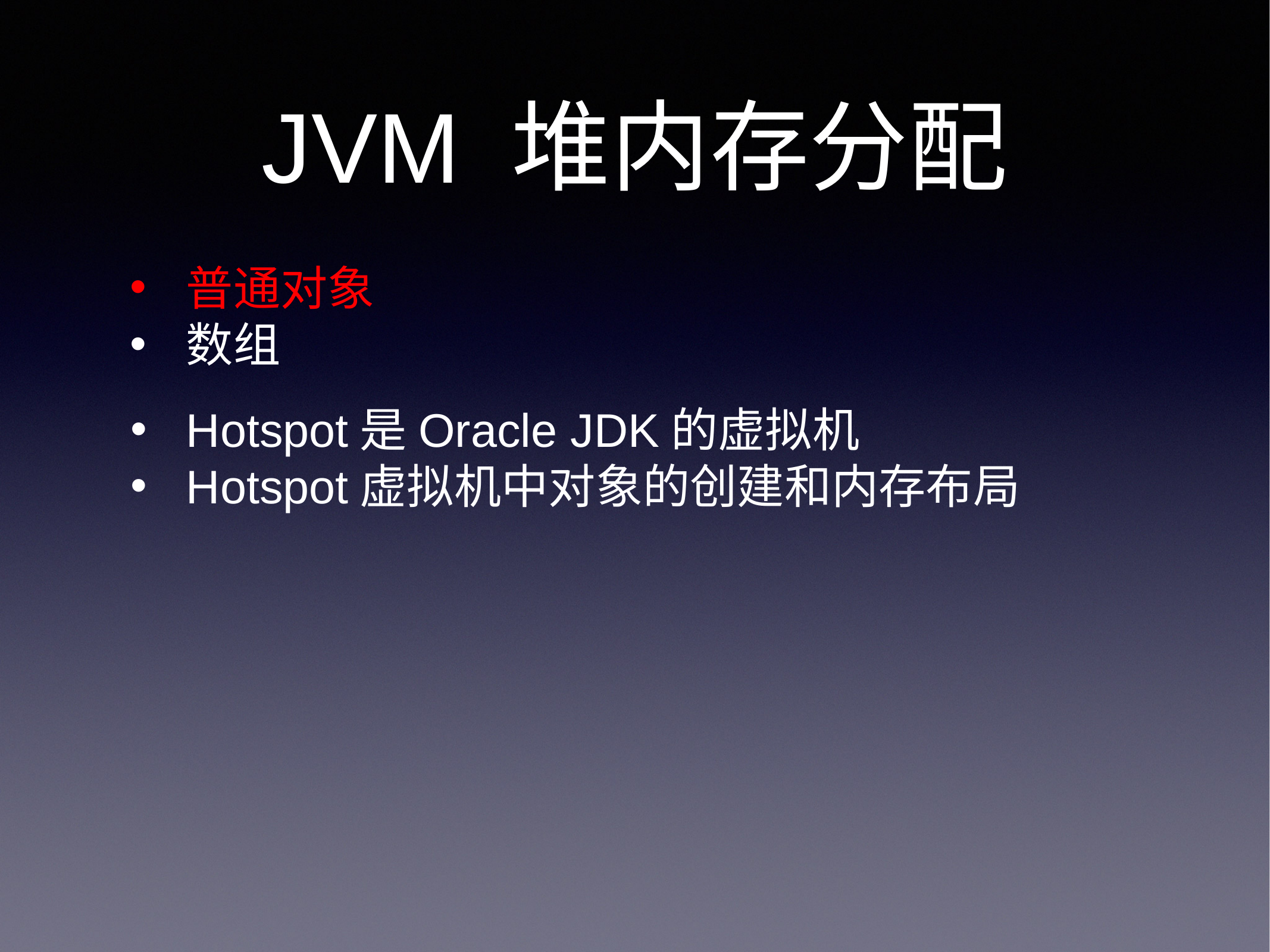

# JVM 堆内存分配
普通对象
数组
Hotspot是Oracle JDK的虚拟机
Hotspot虚拟机中对象的创建和内存布局